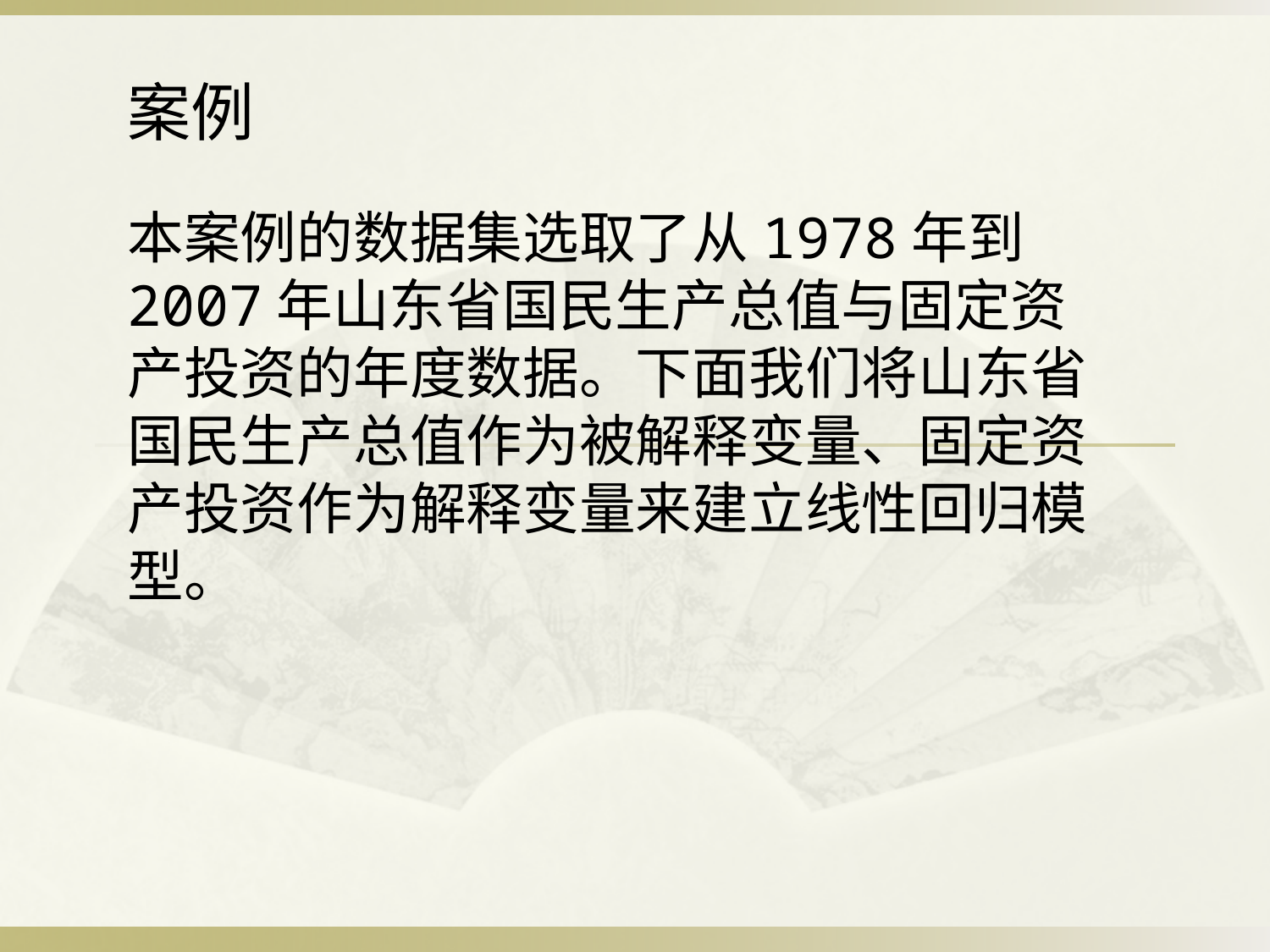

案例
本案例的数据集选取了从1978年到2007年山东省国民生产总值与固定资产投资的年度数据。下面我们将山东省国民生产总值作为被解释变量、固定资产投资作为解释变量来建立线性回归模型。